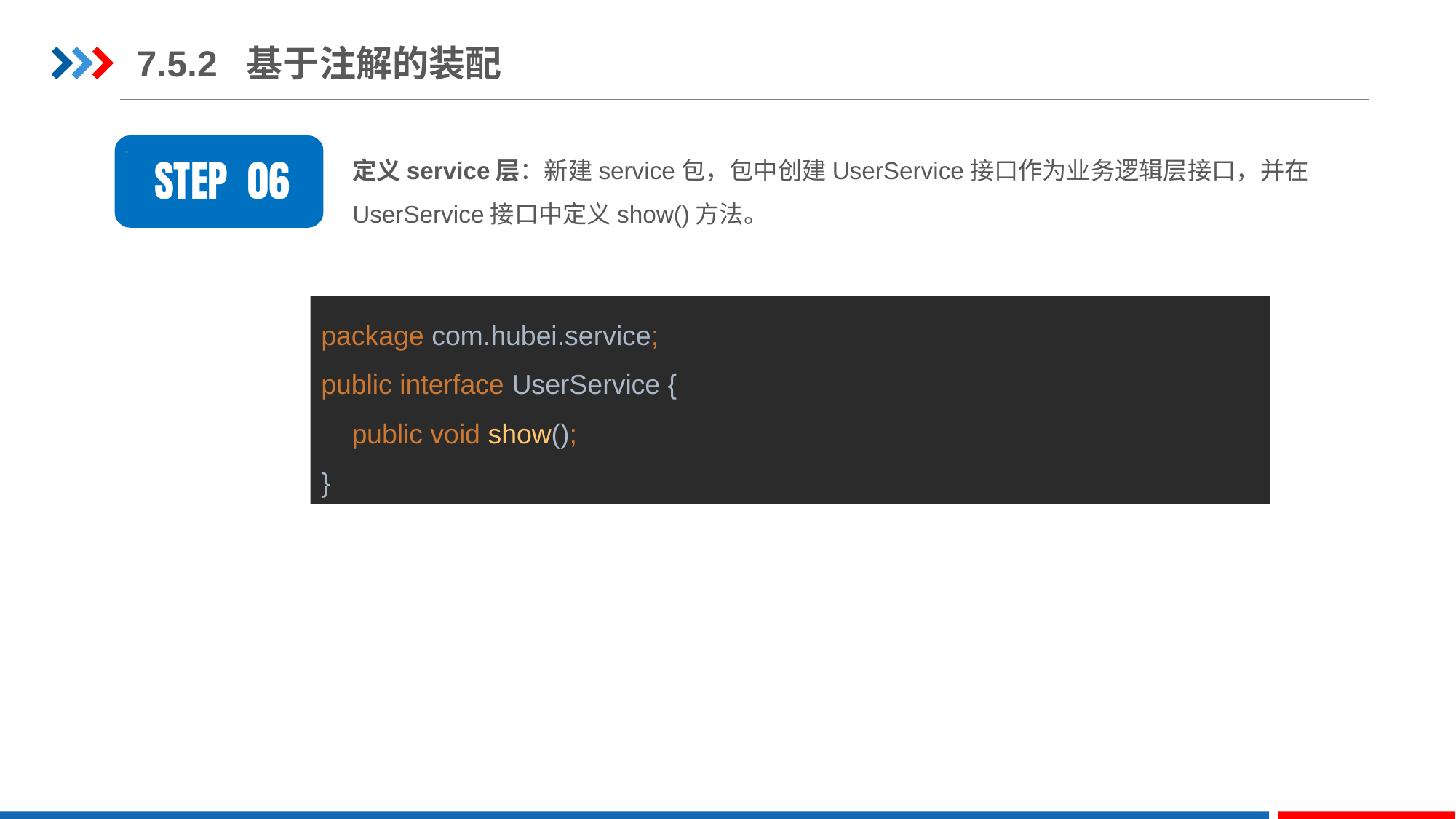

7.5.2  基于注解的装配

定义service层：新建service包，包中创建UserService接口作为业务逻辑层接口，并在UserService接口中定义show()方法。
STEP  06
package com.hubei.service;
public interface UserService {
    public void show();
}